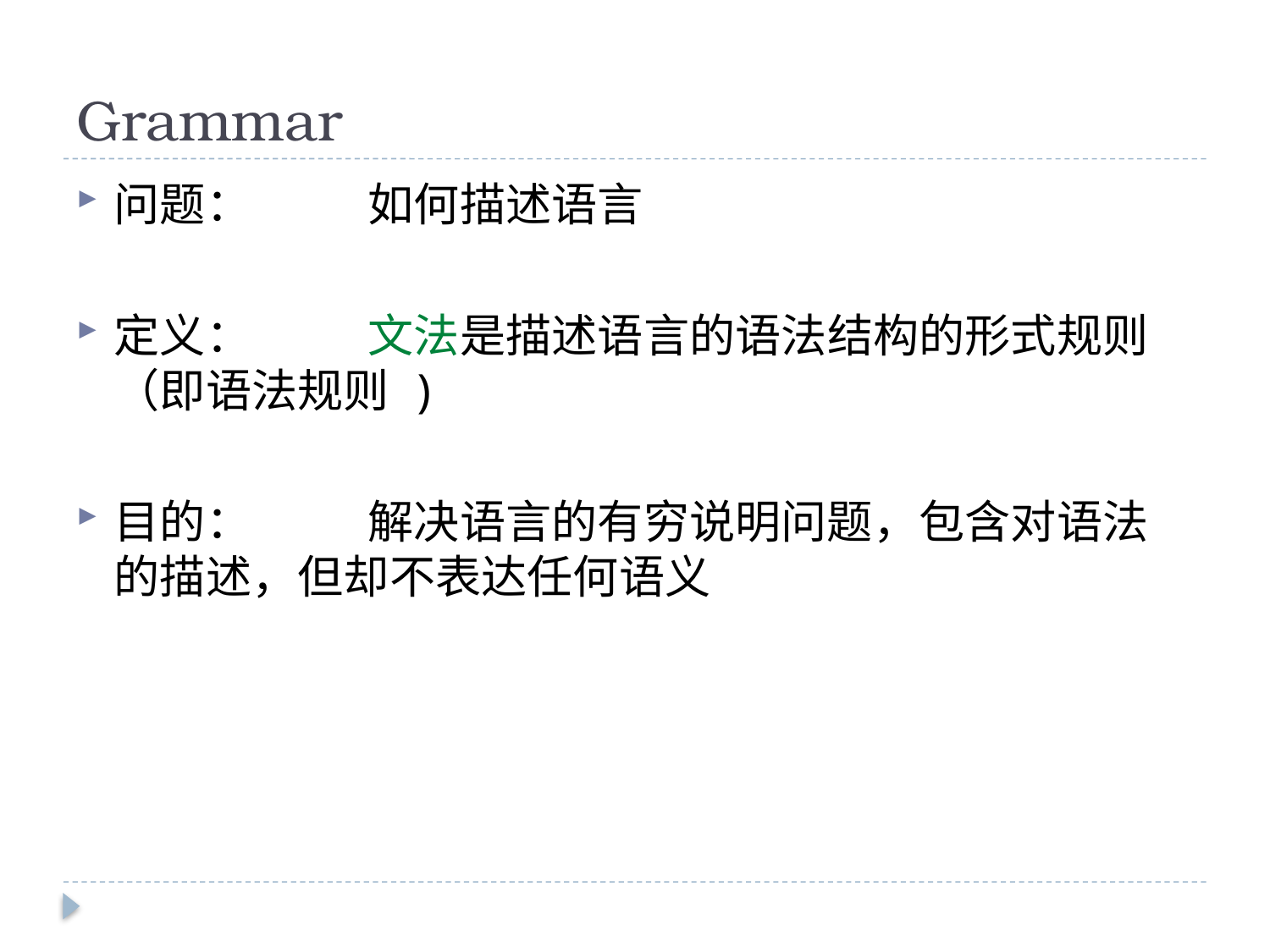

# Grammar
问题：	如何描述语言

定义：	文法是描述语言的语法结构的形式规则（即语法规则 )

目的：	解决语言的有穷说明问题，包含对语法的描述，但却不表达任何语义

18